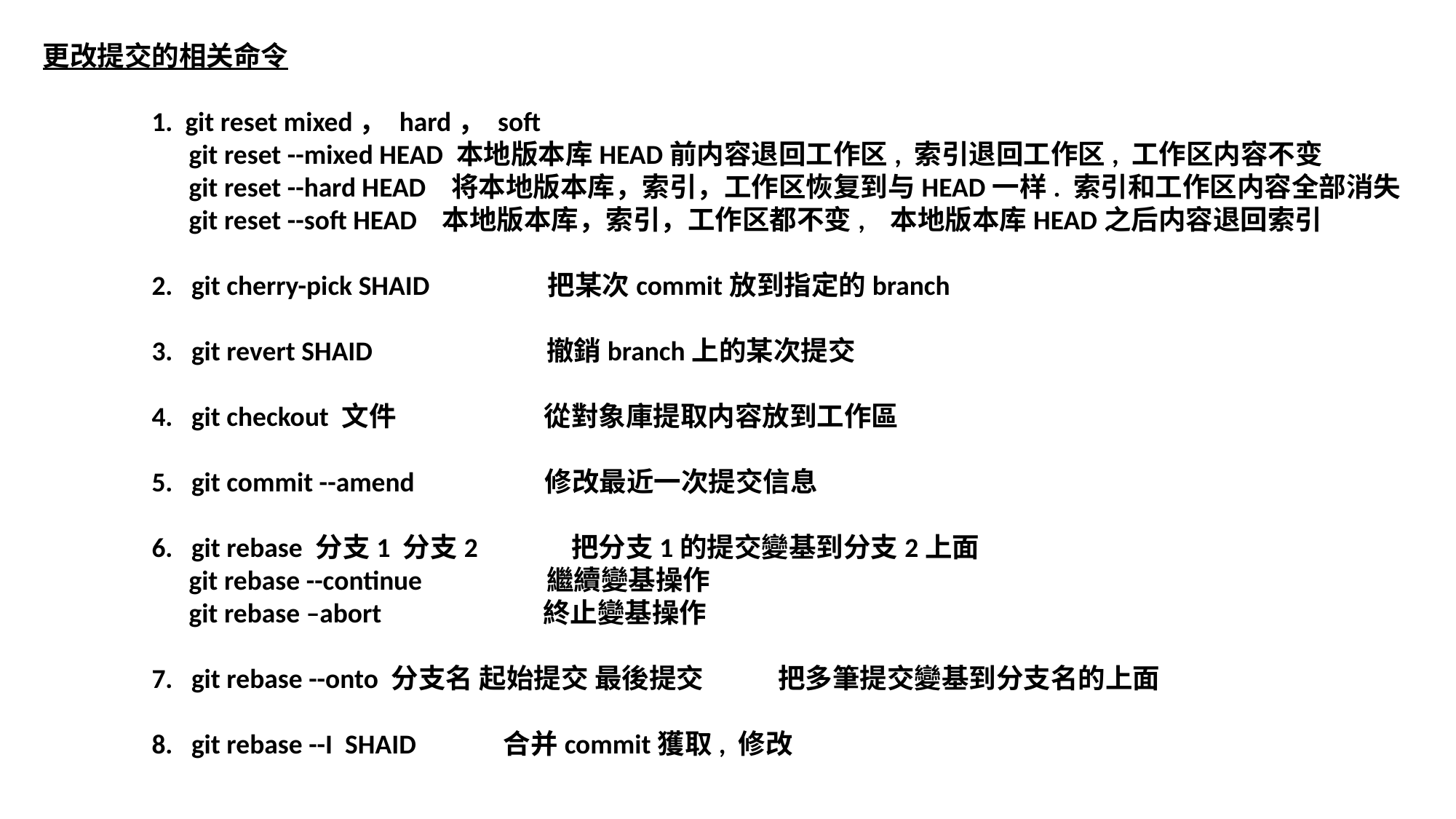

更改提交的相关命令

	1.  git reset mixed， hard， soft
	      git reset --mixed HEAD 本地版本库HEAD前内容退回工作区, 索引退回工作区, 工作区内容不变
	      git reset --hard HEAD   将本地版本库，索引，工作区恢复到与HEAD一样. 索引和工作区内容全部消失
	      git reset --soft HEAD   本地版本库，索引，工作区都不变,   本地版本库HEAD之后内容退回索引

	2.   git cherry-pick SHAID                  把某次commit放到指定的branch

	3.   git revert SHAID                           撤銷branch上的某次提交

	4.   git checkout 文件                        從對象庫提取内容放到工作區

	5.   git commit --amend                    修改最近一次提交信息

	6.   git rebase 分支1 分支2              把分支1的提交變基到分支2上面
	      git rebase --continue                   繼續變基操作
	      git rebase –abort                         終止變基操作

	7.   git rebase --onto 分支名 起始提交 最後提交            把多筆提交變基到分支名的上面

	8.   git rebase --I  SHAID             合并commit獲取, 修改